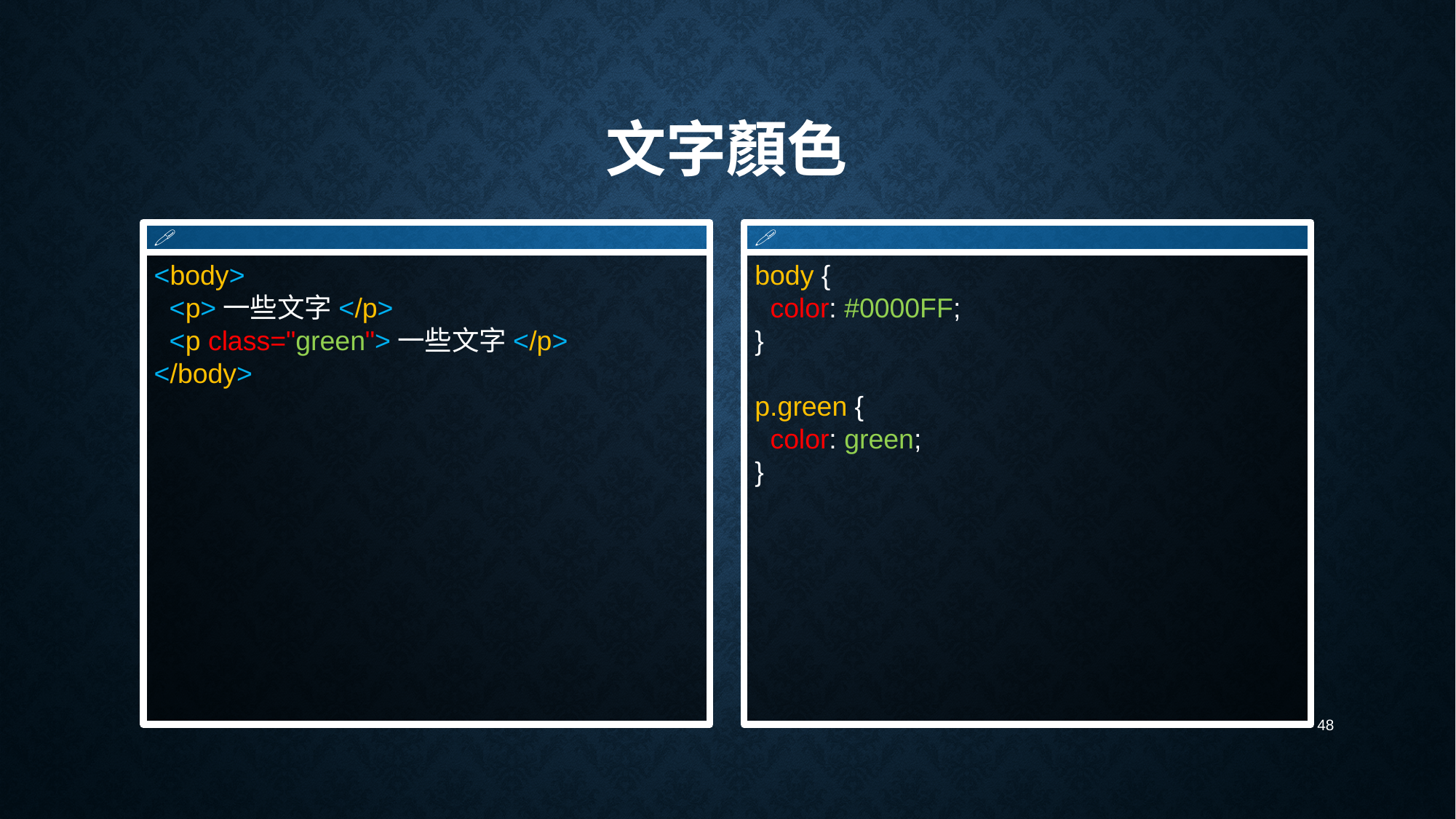

# 文字顏色
🖊
<body>
  <p>一些文字</p>
  <p class="green">一些文字</p>
</body>
🖊
body {
  color: #0000FF;
}

p.green {
  color: green;
}
48